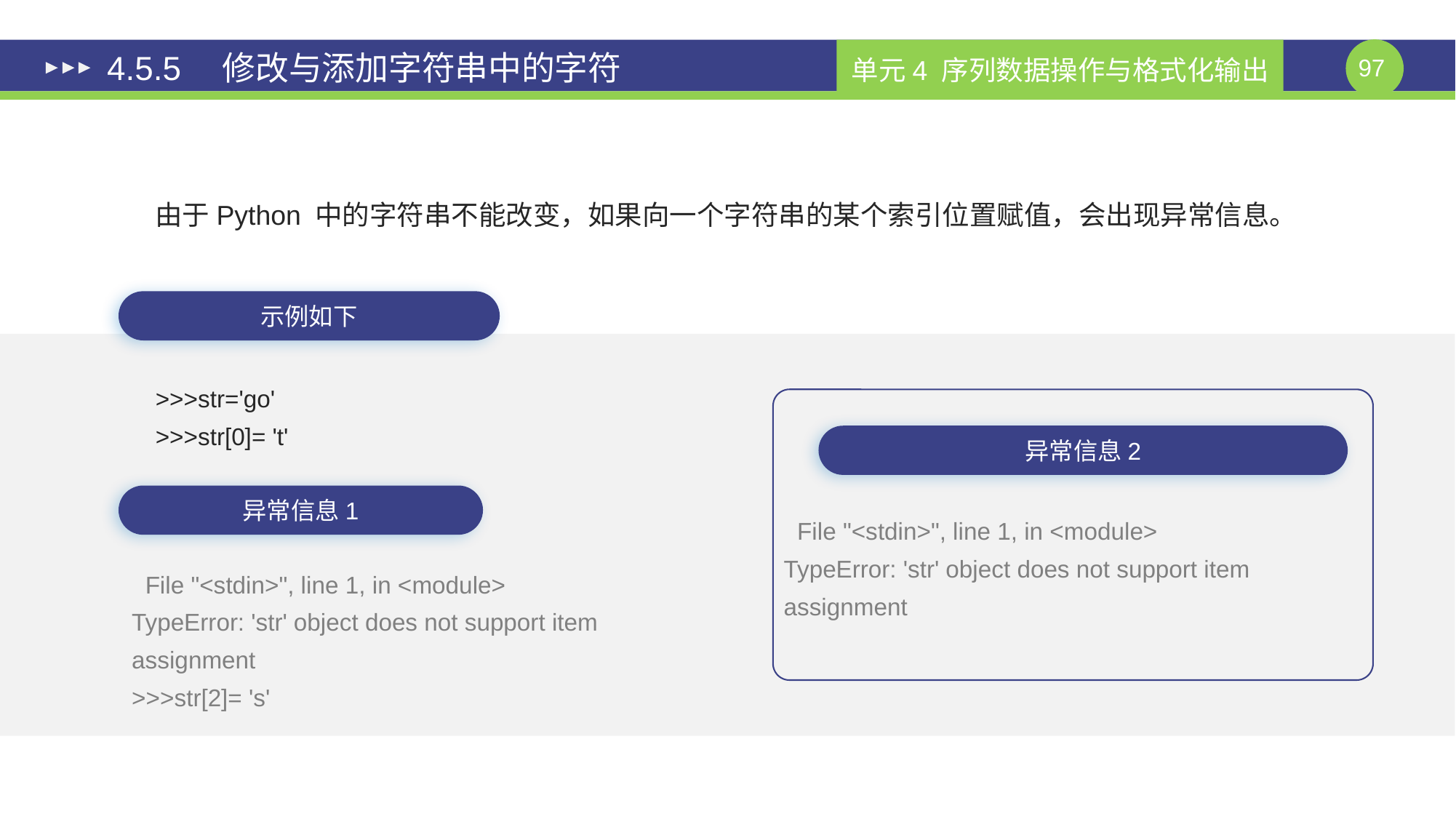

# 4.5.5　修改与添加字符串中的字符
由于Python 中的字符串不能改变，如果向一个字符串的某个索引位置赋值，会出现异常信息。

示例如下

>>>str='go'
>>>str[0]= 't'

异常信息2
异常信息1
  File "<stdin>", line 1, in <module>
TypeError: 'str' object does not support item assignment
  File "<stdin>", line 1, in <module>
TypeError: 'str' object does not support item assignment
>>>str[2]= 's'